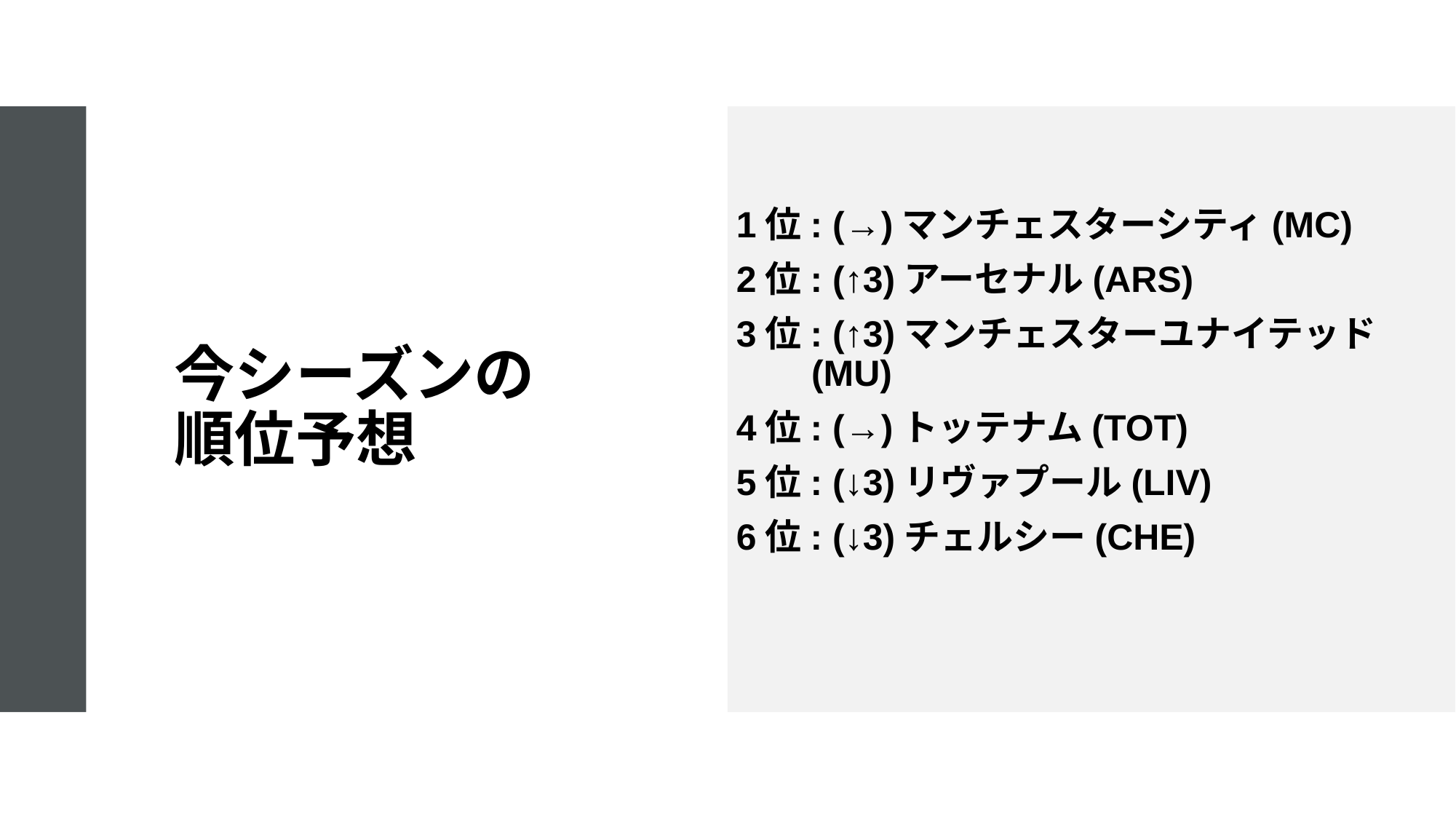

# 今シーズンの 順位予想
1位: (→)マンチェスターシティ(MC)
2位: (↑3)アーセナル(ARS)
3位: (↑3)マンチェスターユナイテッド(MU)
4位: (→)トッテナム(TOT)
5位: (↓3)リヴァプール(LIV)
6位: (↓3)チェルシー(CHE)